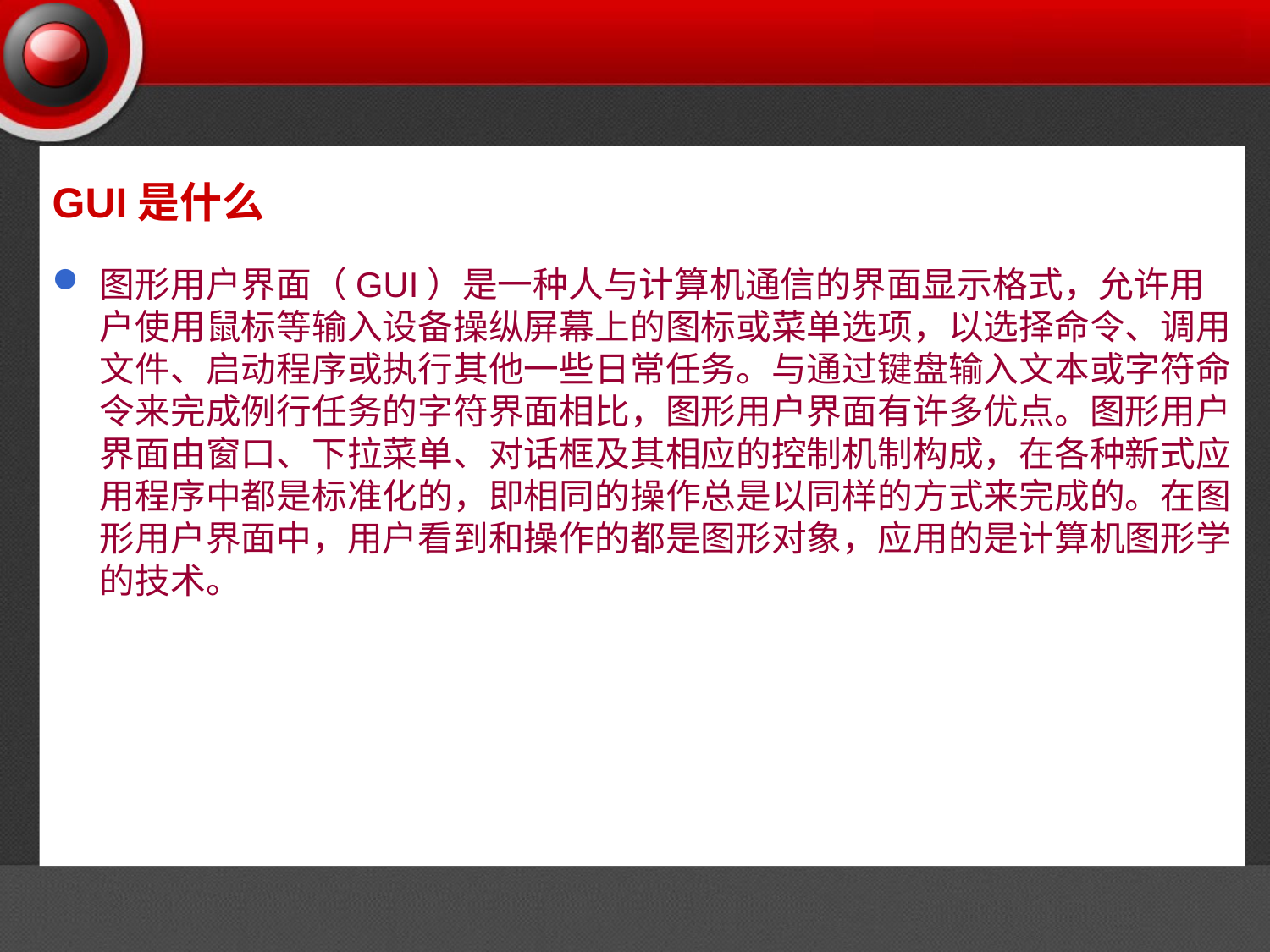

# GUI是什么
图形用户界面（GUI）是一种人与计算机通信的界面显示格式，允许用户使用鼠标等输入设备操纵屏幕上的图标或菜单选项，以选择命令、调用文件、启动程序或执行其他一些日常任务。与通过键盘输入文本或字符命令来完成例行任务的字符界面相比，图形用户界面有许多优点。图形用户界面由窗口、下拉菜单、对话框及其相应的控制机制构成，在各种新式应用程序中都是标准化的，即相同的操作总是以同样的方式来完成的。在图形用户界面中，用户看到和操作的都是图形对象，应用的是计算机图形学的技术。